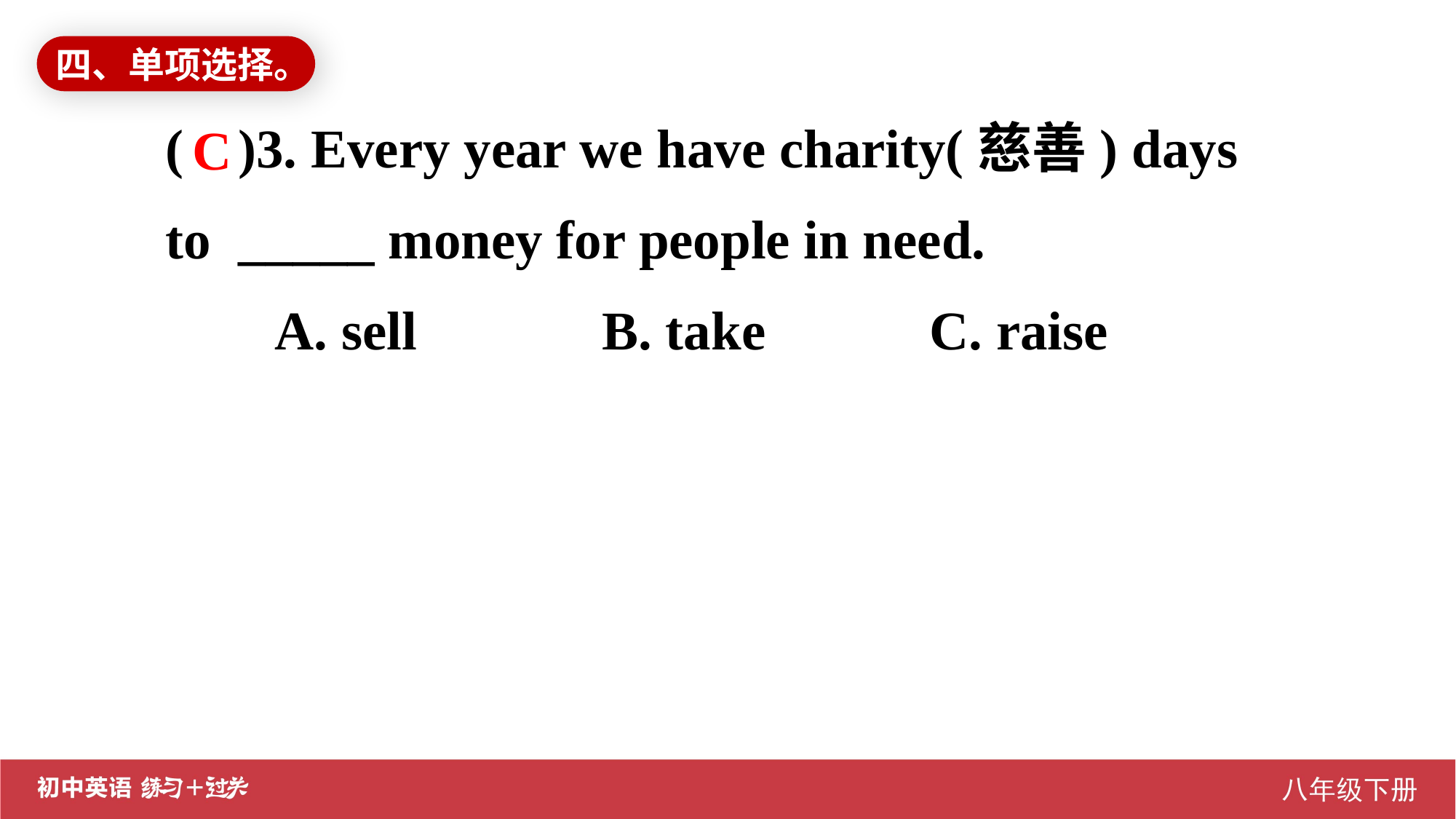

四、单项选择。
(    )3. Every year we have charity(慈善) days to  _____ money for people in need.
	A. sell		B. take		C. raise
C